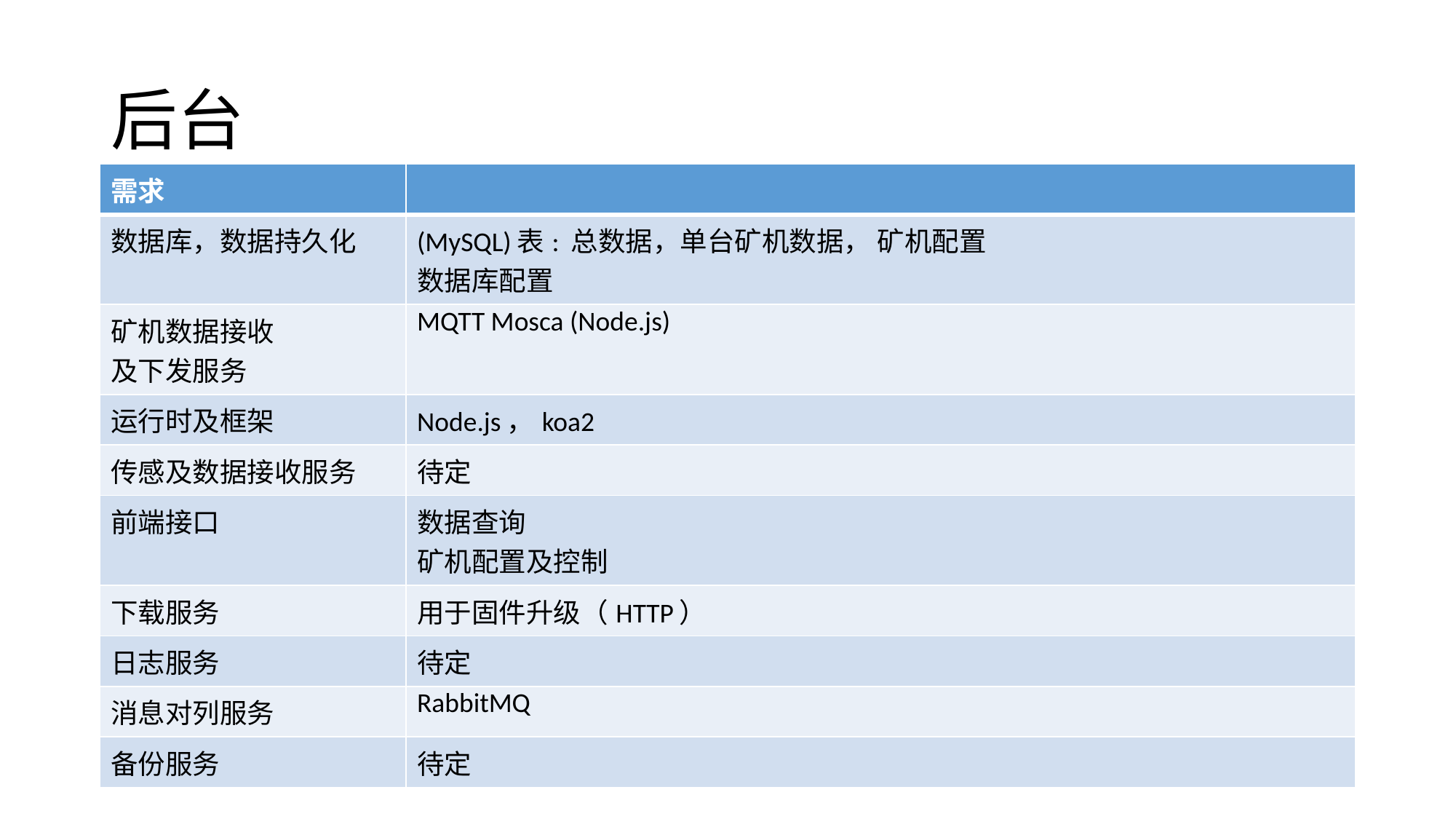

# 后台
| 需求 |  |
| --- | --- |
| 数据库，数据持久化 | (MySQL)表: 总数据，单台矿机数据， 矿机配置 数据库配置 |
| 矿机数据接收 及下发服务 | MQTT Mosca (Node.js) |
| 运行时及框架 | Node.js，koa2 |
| 传感及数据接收服务 | 待定 |
| 前端接口 | 数据查询 矿机配置及控制 |
| 下载服务 | 用于固件升级（HTTP） |
| 日志服务 | 待定 |
| 消息对列服务 | RabbitMQ |
| 备份服务 | 待定 |